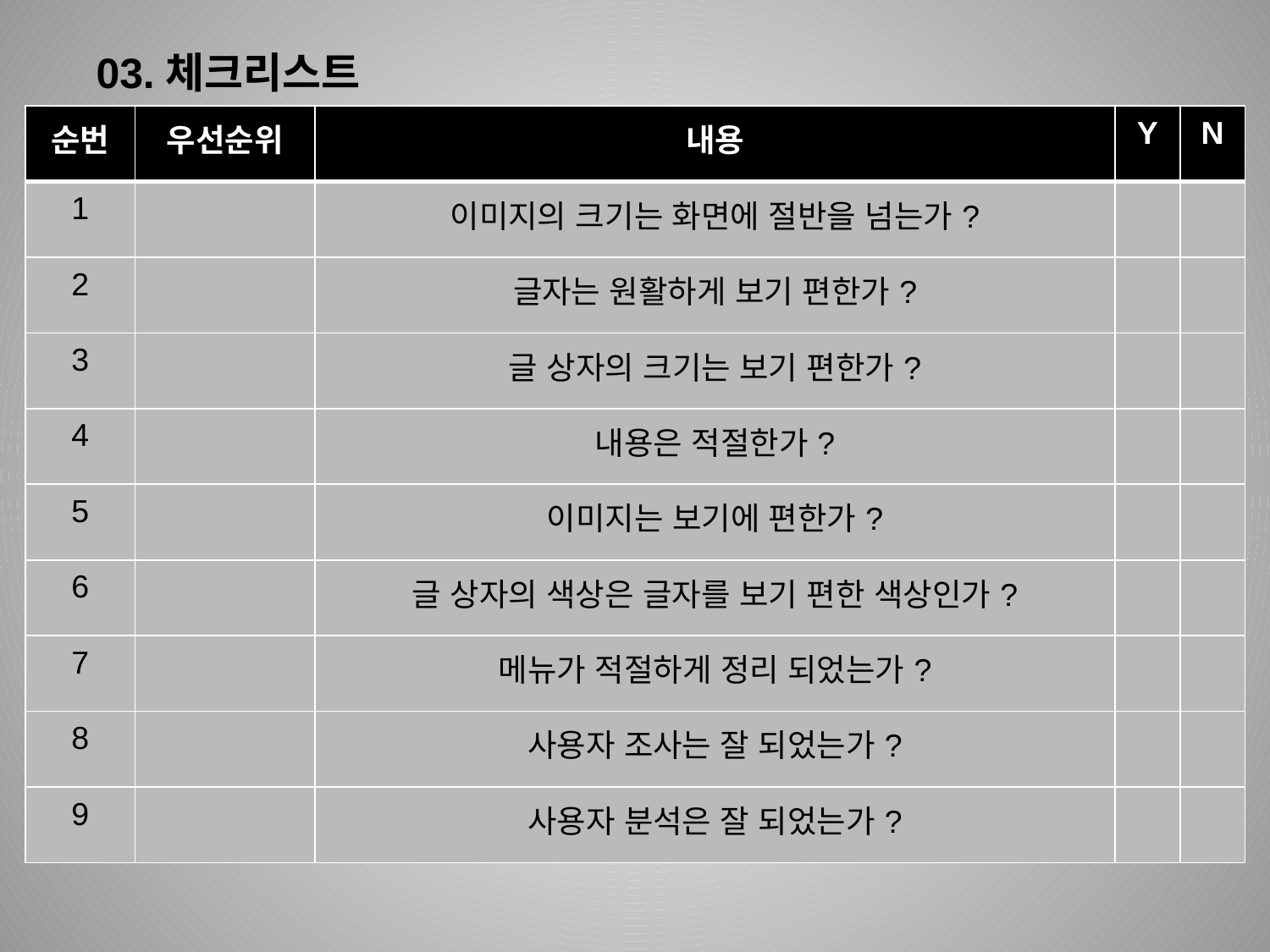

03.체크리스트
| 순번 | 우선순위 | 내용 | Y | N |
| --- | --- | --- | --- | --- |
| 1 |  | 이미지의 크기는 화면에 절반을 넘는가? |  |  |
| 2 |  | 글자는 원활하게 보기 편한가? |  |  |
| 3 |  | 글 상자의 크기는 보기 편한가? |  |  |
| 4 |  | 내용은 적절한가? |  |  |
| 5 |  | 이미지는 보기에 편한가? |  |  |
| 6 |  | 글 상자의 색상은 글자를 보기 편한 색상인가? |  |  |
| 7 |  | 메뉴가 적절하게 정리 되었는가? |  |  |
| 8 |  | 사용자 조사는 잘 되었는가? |  |  |
| 9 |  | 사용자 분석은 잘 되었는가? |  |  |